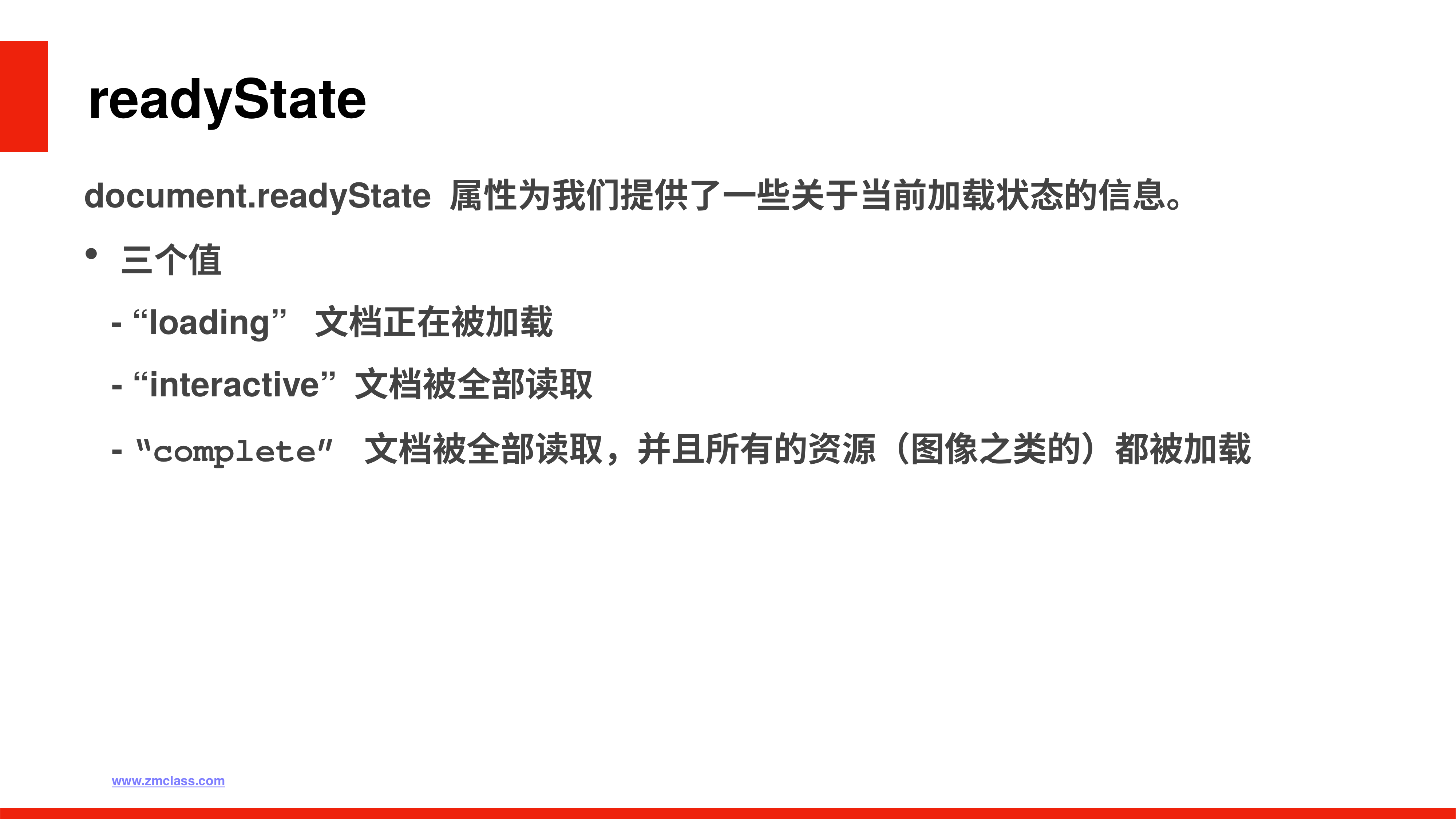

readyState
document.readyState 属性为我们提供了一些关于当前加载状态的信息。
三个值
 - “loading”  文档正在被加载
- “interactive” 文档被全部读取
- “complete”  文档被全部读取，并且所有的资源（图像之类的）都被加载
追梦课堂   临汾首家专业的web前端培训机构                                                          www.zmclass.com
14